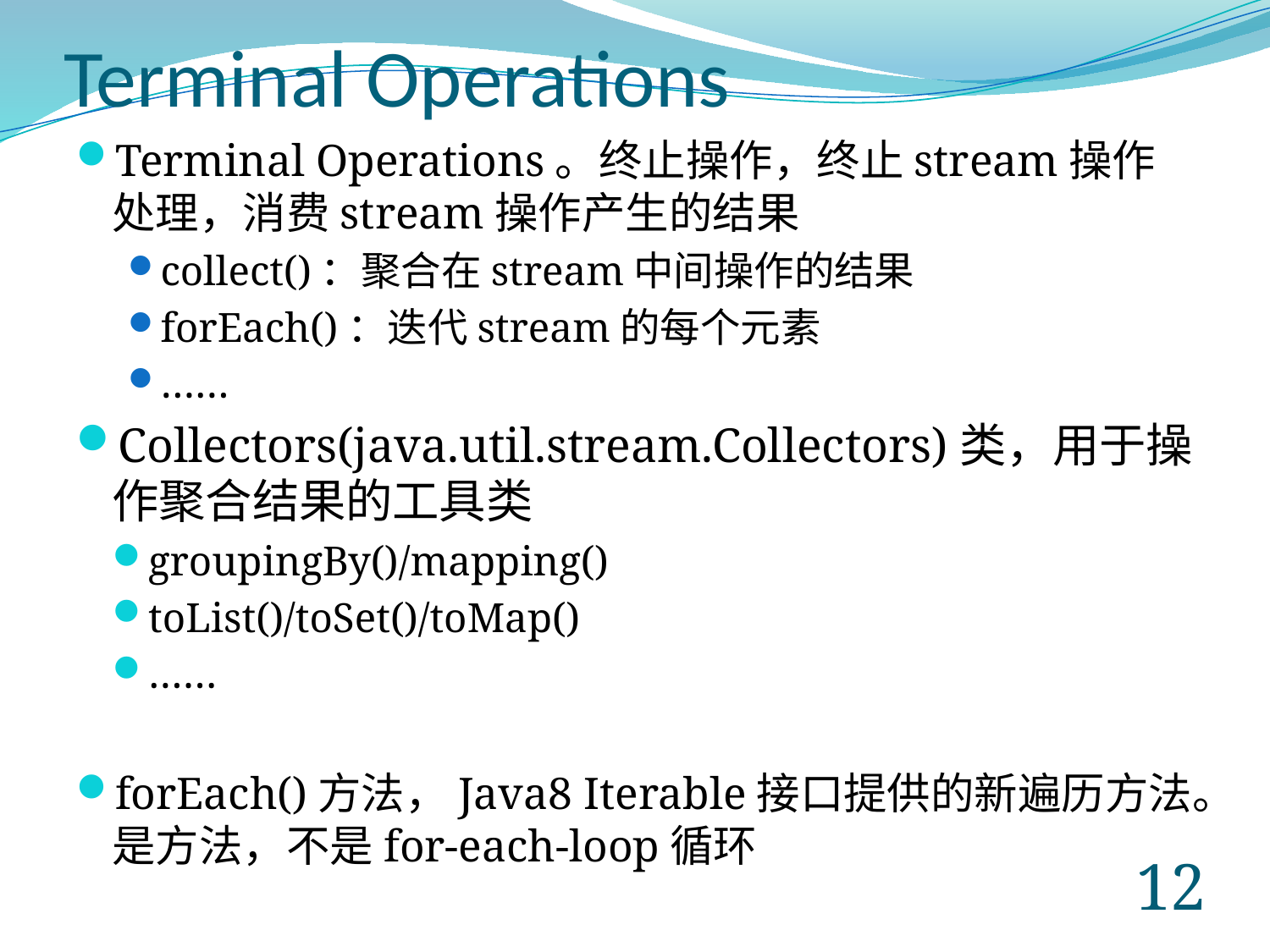

# Terminal Operations
Terminal Operations。终止操作，终止stream操作处理，消费stream操作产生的结果
collect()：聚合在stream中间操作的结果
forEach()：迭代stream的每个元素
……
Collectors(java.util.stream.Collectors)类，用于操作聚合结果的工具类
groupingBy()/mapping()
toList()/toSet()/toMap()
……

forEach()方法，Java8 Iterable接口提供的新遍历方法。是方法，不是for-each-loop循环

12